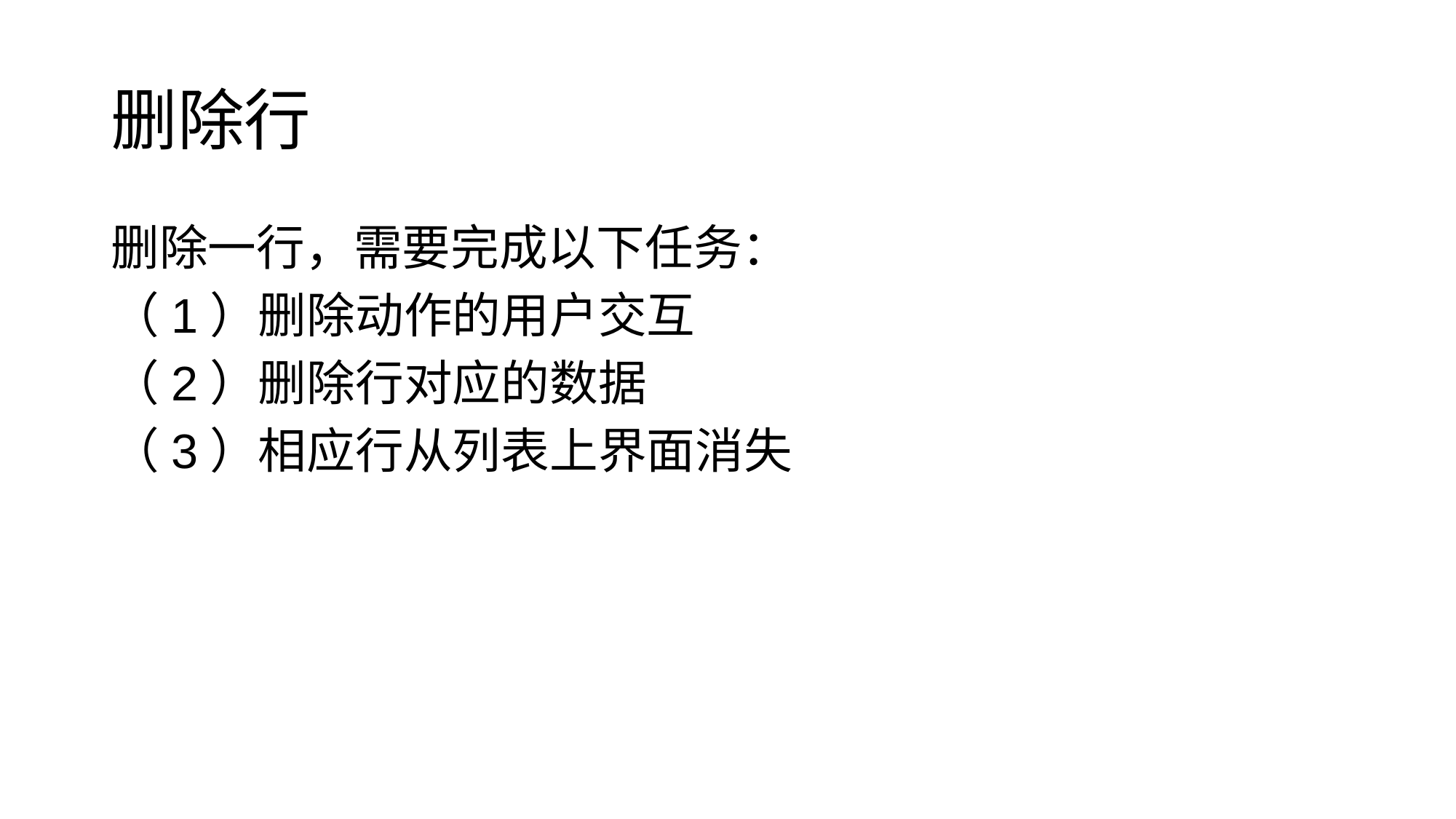

# 删除行
删除一行，需要完成以下任务：
（1）删除动作的用户交互
（2）删除行对应的数据
（3）相应行从列表上界面消失